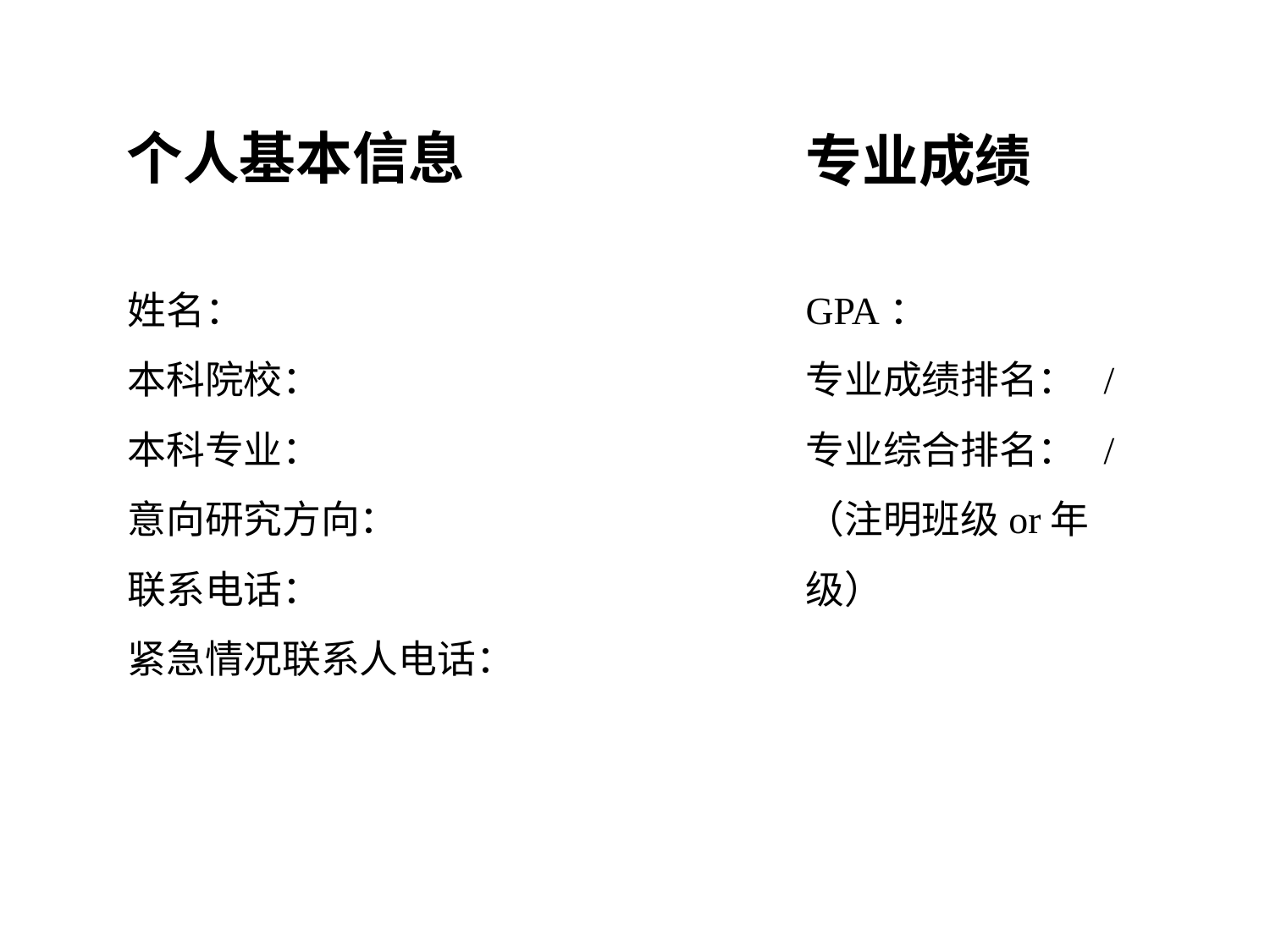

个人基本信息
专业成绩
姓名：
本科院校：
本科专业：
意向研究方向：
联系电话：
紧急情况联系人电话：
GPA：
专业成绩排名：  /
专业综合排名：  /
（注明班级or年级）